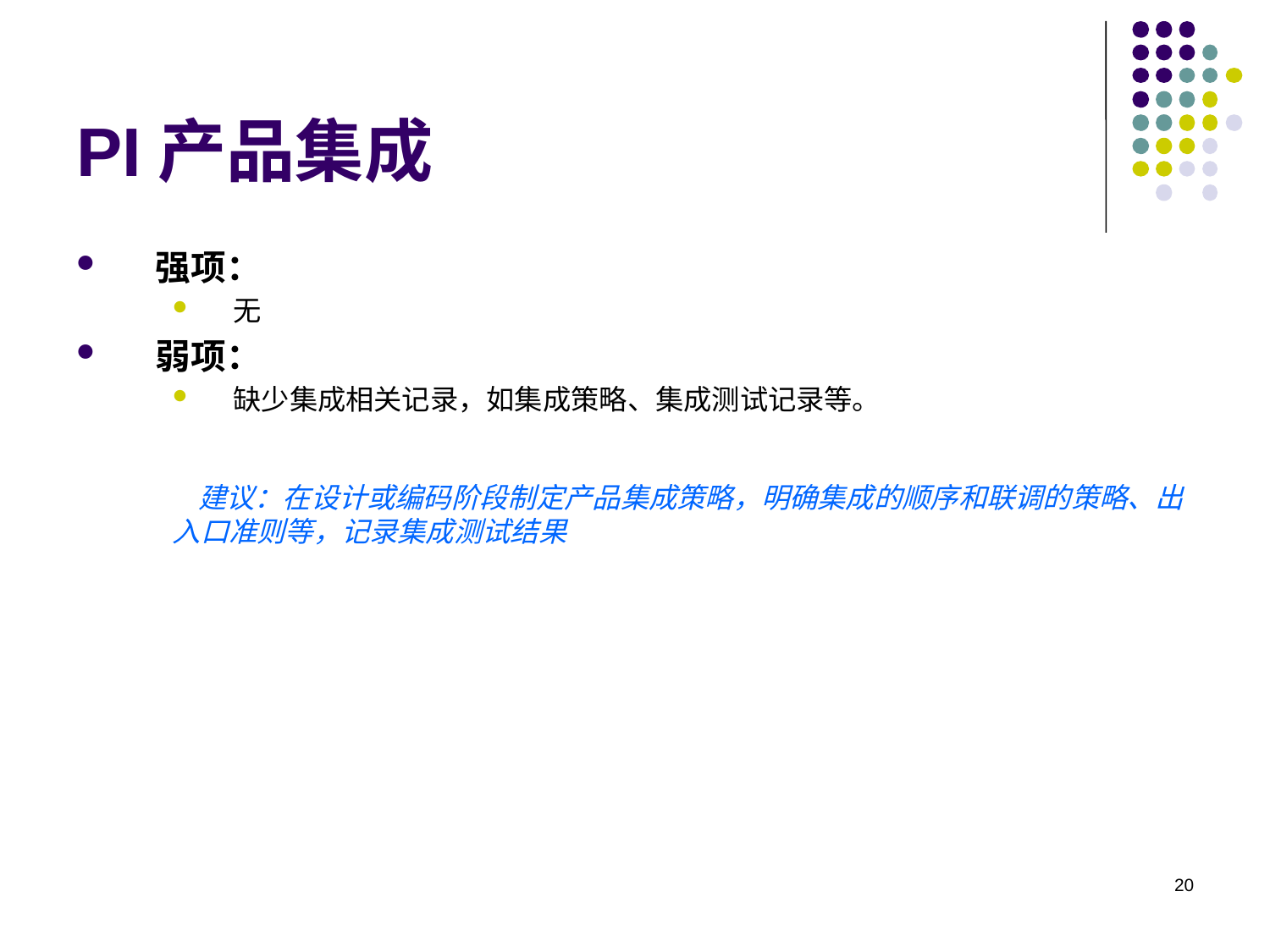

# PI产品集成
强项：
无
弱项：
缺少集成相关记录，如集成策略、集成测试记录等。

   建议：在设计或编码阶段制定产品集成策略，明确集成的顺序和联调的策略、出入口准则等，记录集成测试结果
20